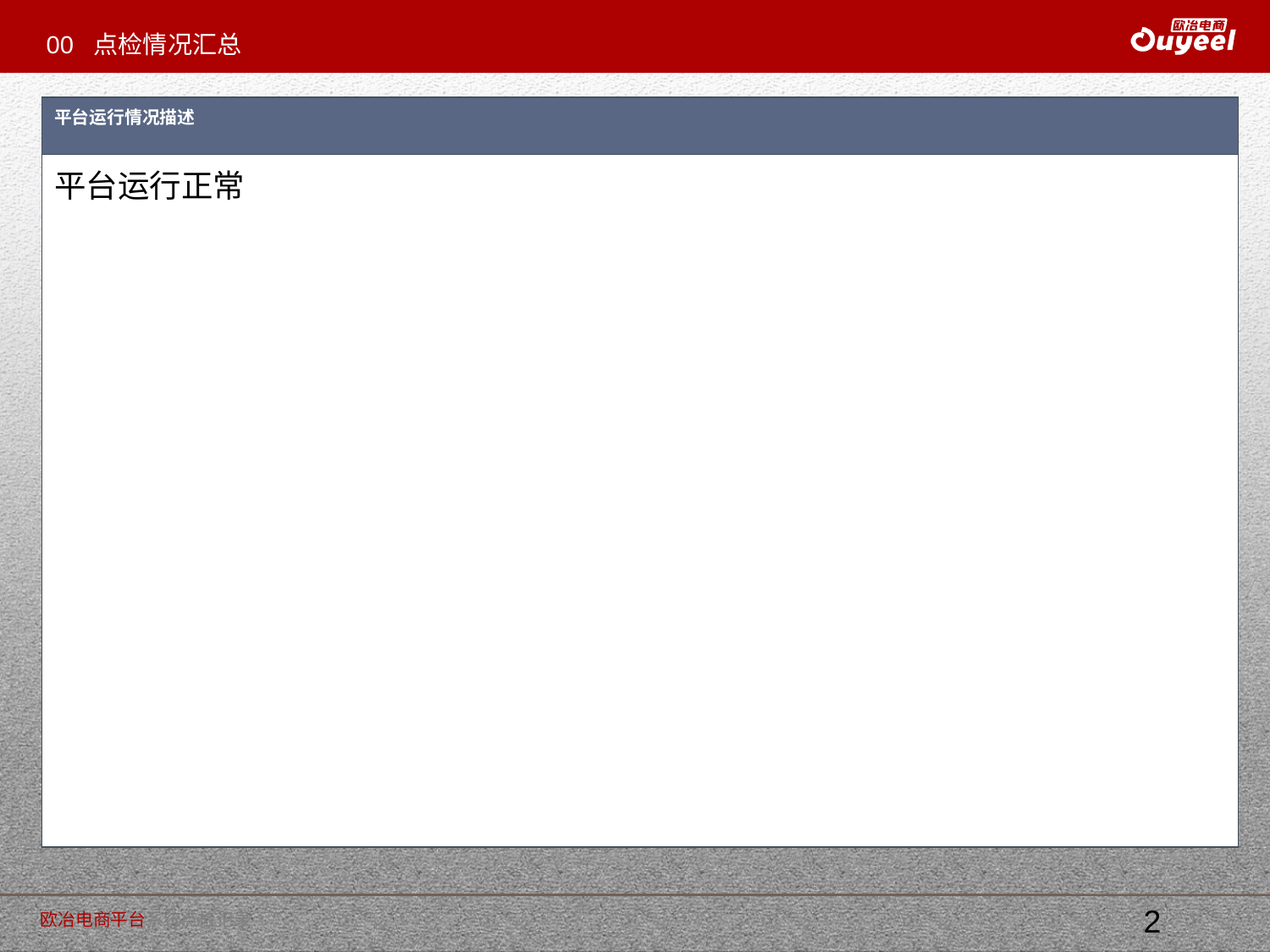

00  点检情况汇总
| 平台运行情况描述 |
| --- |
| 平台运行正常 |
2
欧冶电商平台系统点检记录